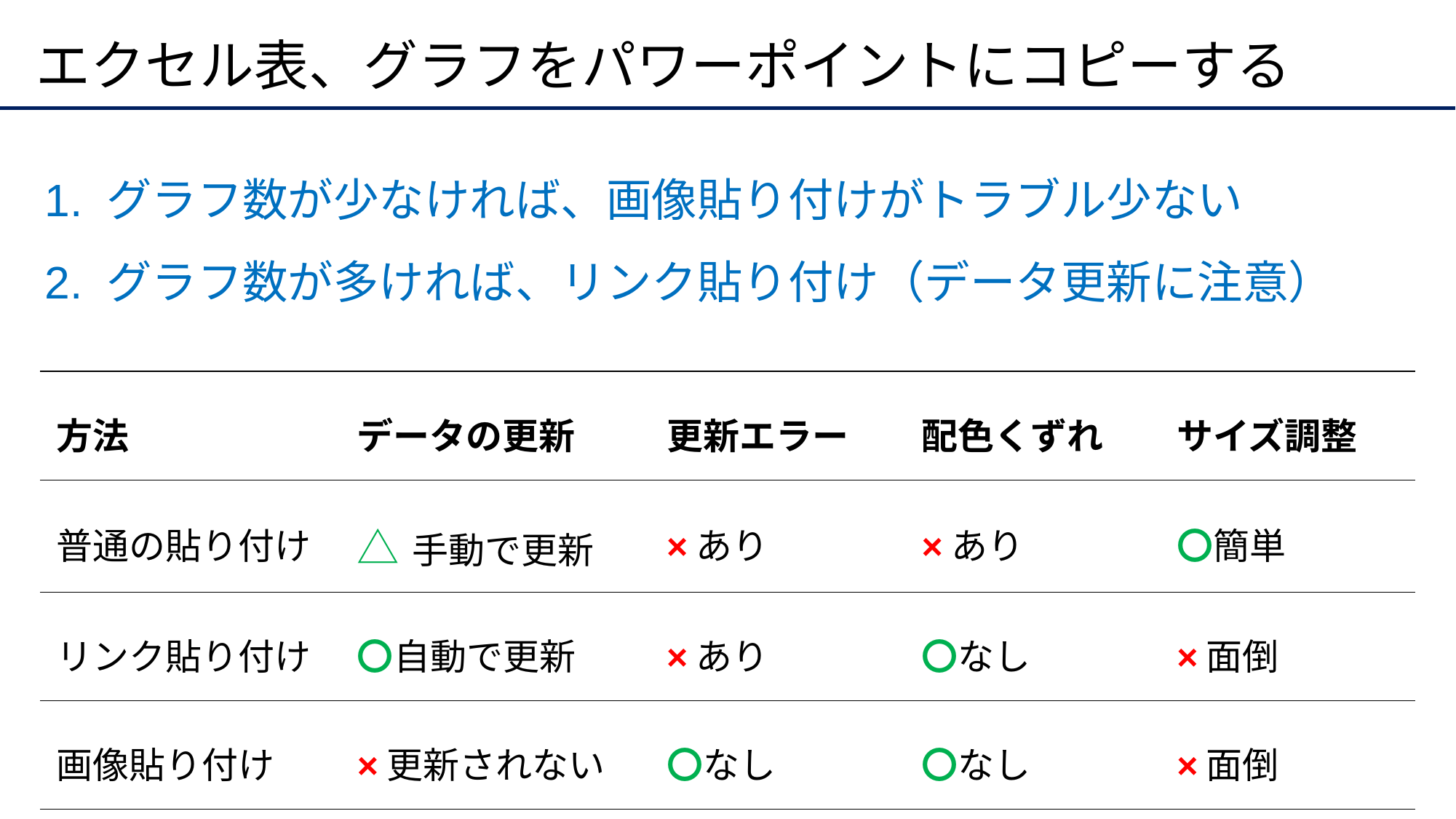

# エクセル表、グラフをパワーポイントにコピーする
グラフ数が少なければ、画像貼り付けがトラブル少ない
グラフ数が多ければ、リンク貼り付け（データ更新に注意）
| 方法 | データの更新 | 更新エラー | 配色くずれ | サイズ調整 |
| --- | --- | --- | --- | --- |
| 普通の貼り付け | △手動で更新 | ×あり | ×あり | 〇簡単 |
| リンク貼り付け | 〇自動で更新 | ×あり | 〇なし | ×面倒 |
| 画像貼り付け | ×更新されない | 〇なし | 〇なし | ×面倒 |